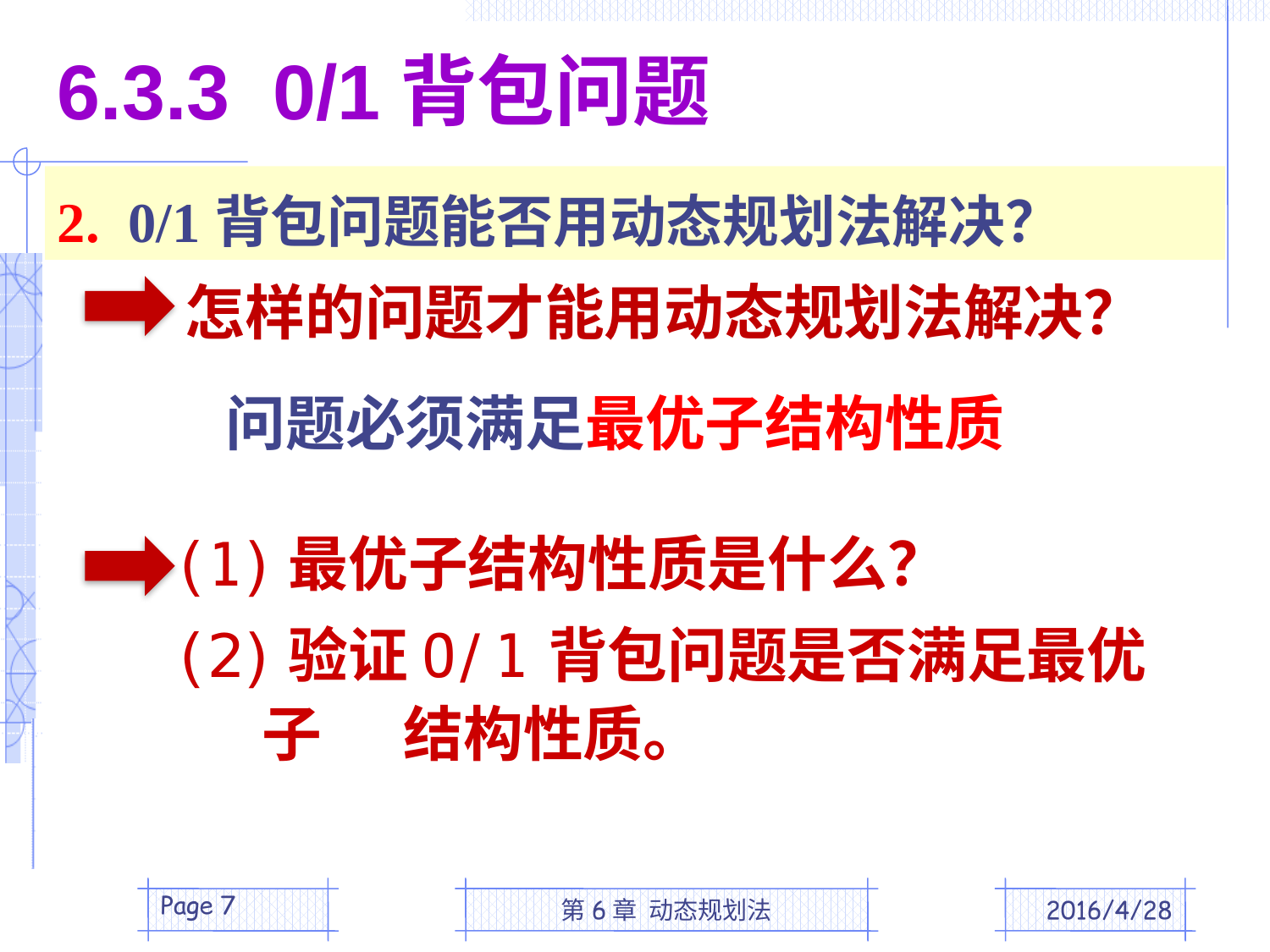

6.3.3  0/1背包问题
2.  0/1背包问题能否用动态规划法解决？
       怎样的问题才能用动态规划法解决？
          问题必须满足最优子结构性质

      (1)最优子结构性质是什么？
      (2)验证0/1背包问题是否满足最优子      结构性质。

Page 7
第6章  动态规划法
2016/4/28